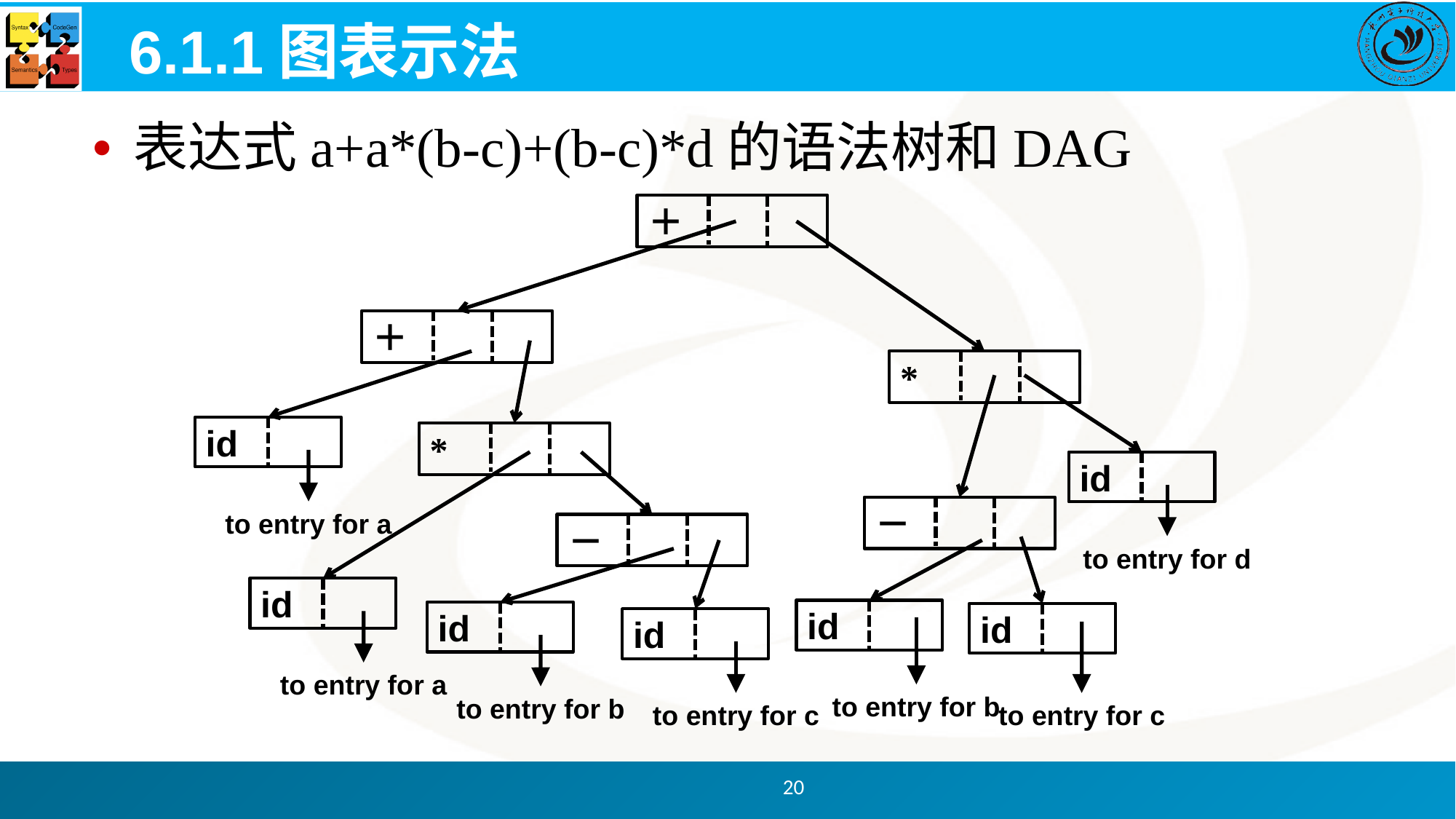

# 6.1.1图表示法
表达式a+a*(b-c)+(b-c)*d的语法树和DAG
＋
＋
*
id
*
id
－
to entry for a
－
to entry for d
id
id
id
id
id
to entry for a
to entry for b
to entry for b
to entry for c
to entry for c
20